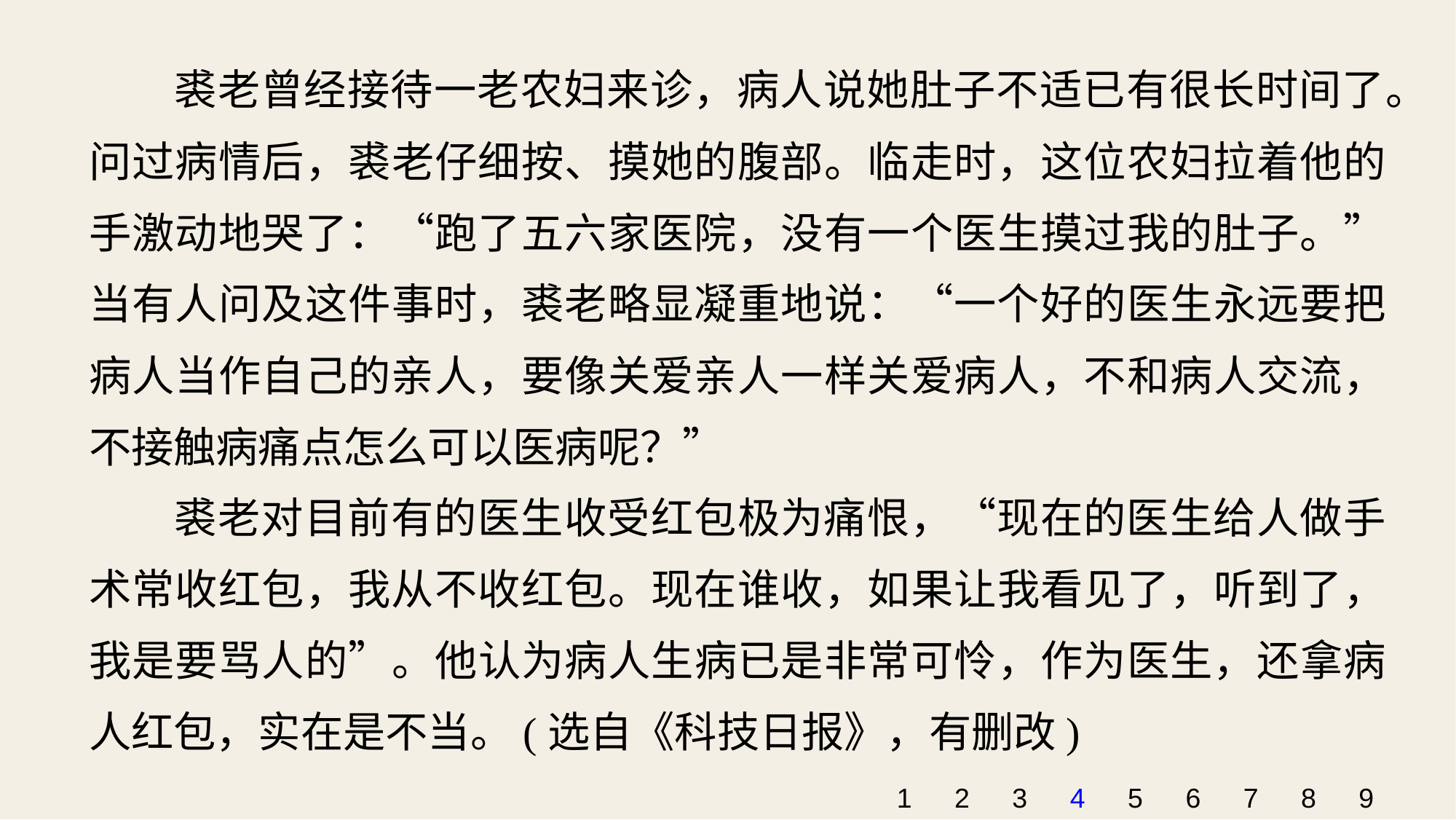

裘老曾经接待一老农妇来诊，病人说她肚子不适已有很长时间了。问过病情后，裘老仔细按、摸她的腹部。临走时，这位农妇拉着他的手激动地哭了：“跑了五六家医院，没有一个医生摸过我的肚子。”当有人问及这件事时，裘老略显凝重地说：“一个好的医生永远要把病人当作自己的亲人，要像关爱亲人一样关爱病人，不和病人交流，不接触病痛点怎么可以医病呢？”
裘老对目前有的医生收受红包极为痛恨，“现在的医生给人做手术常收红包，我从不收红包。现在谁收，如果让我看见了，听到了，我是要骂人的”。他认为病人生病已是非常可怜，作为医生，还拿病人红包，实在是不当。(选自《科技日报》，有删改)
1
2
3
4
5
6
7
8
9